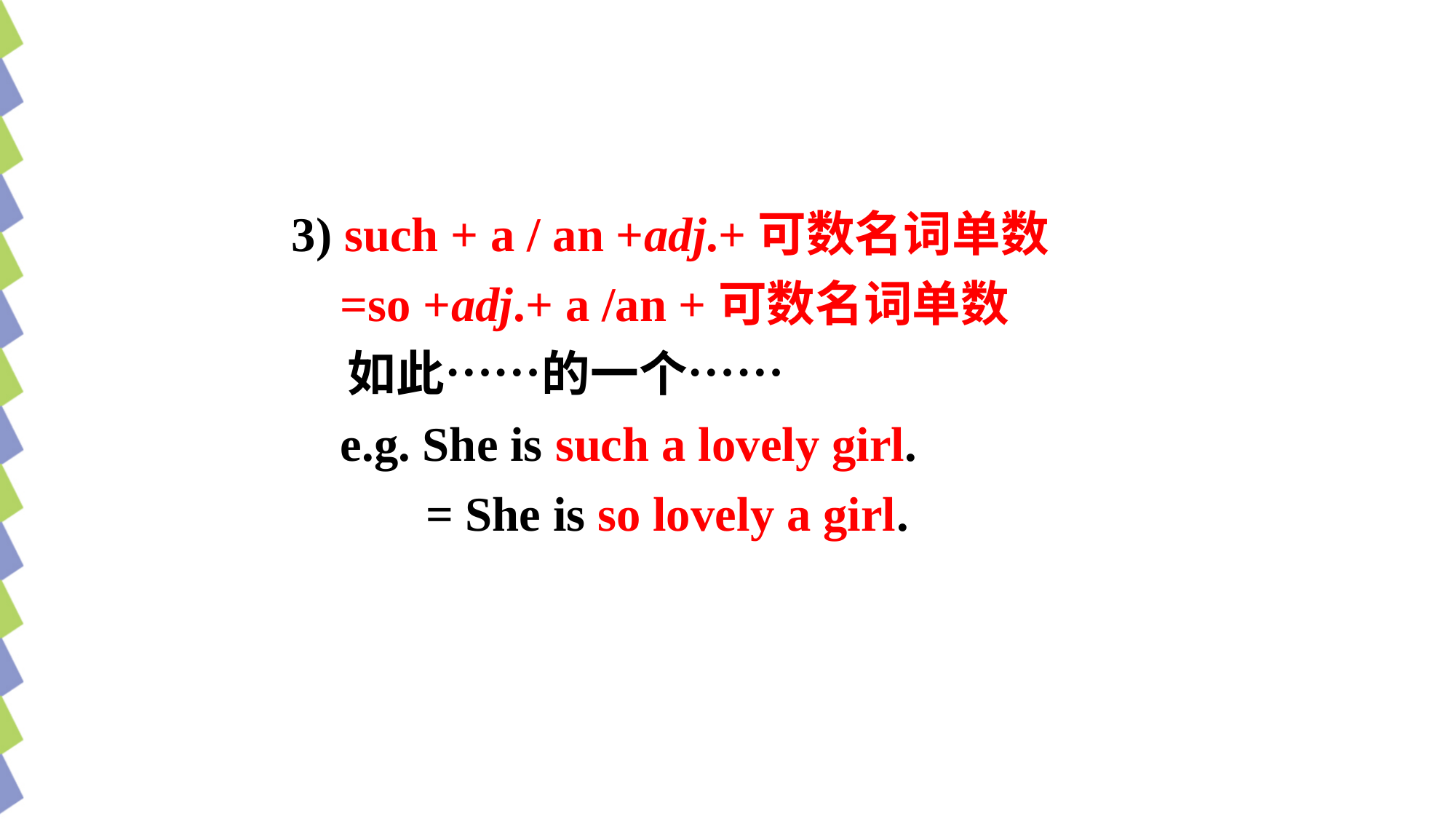

3) such + a / an +adj.+可数名词单数
    =so +adj.+ a /an +可数名词单数
    如此……的一个……
    e.g. She is such a lovely girl.
           = She is so lovely a girl.